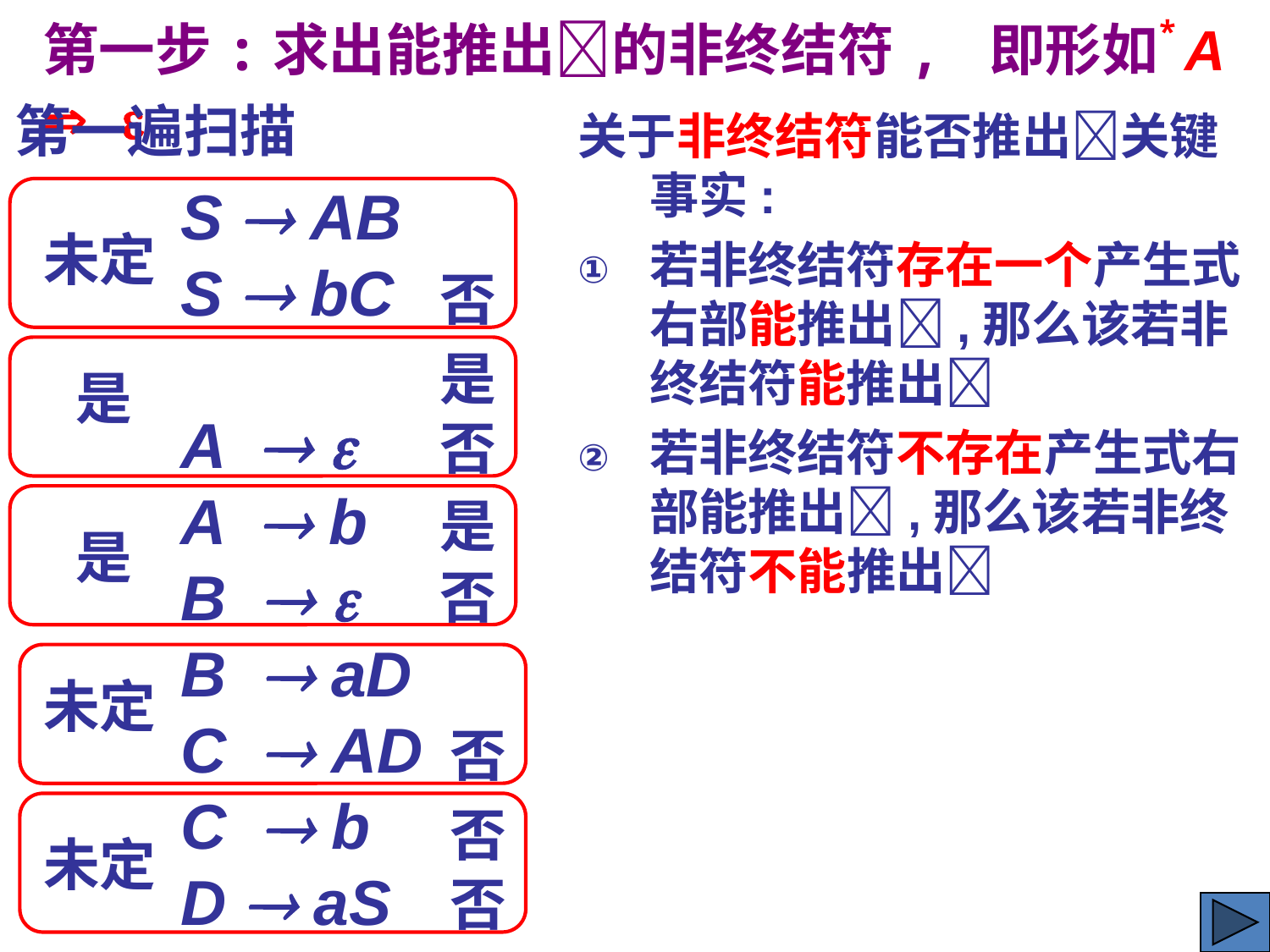

*
第一步:求出能推出ε的非终结符, 即形如 A ⇒ ε
第一遍扫描

关于非终结符能否推出ε关键事实:
若非终结符存在一个产生式右部能推出ε,那么该若非终结符能推出ε
若非终结符不存在产生式右部能推出ε,那么该若非终结符不能推出ε

S → AB
S → bC
A  → ε
A  → b
B  → ε
B  → aD
C  → AD
C  → b
D → aS
D → c

未定
否

是
未定
是
否
是

未定
是
否

未定
否

否
未定
否